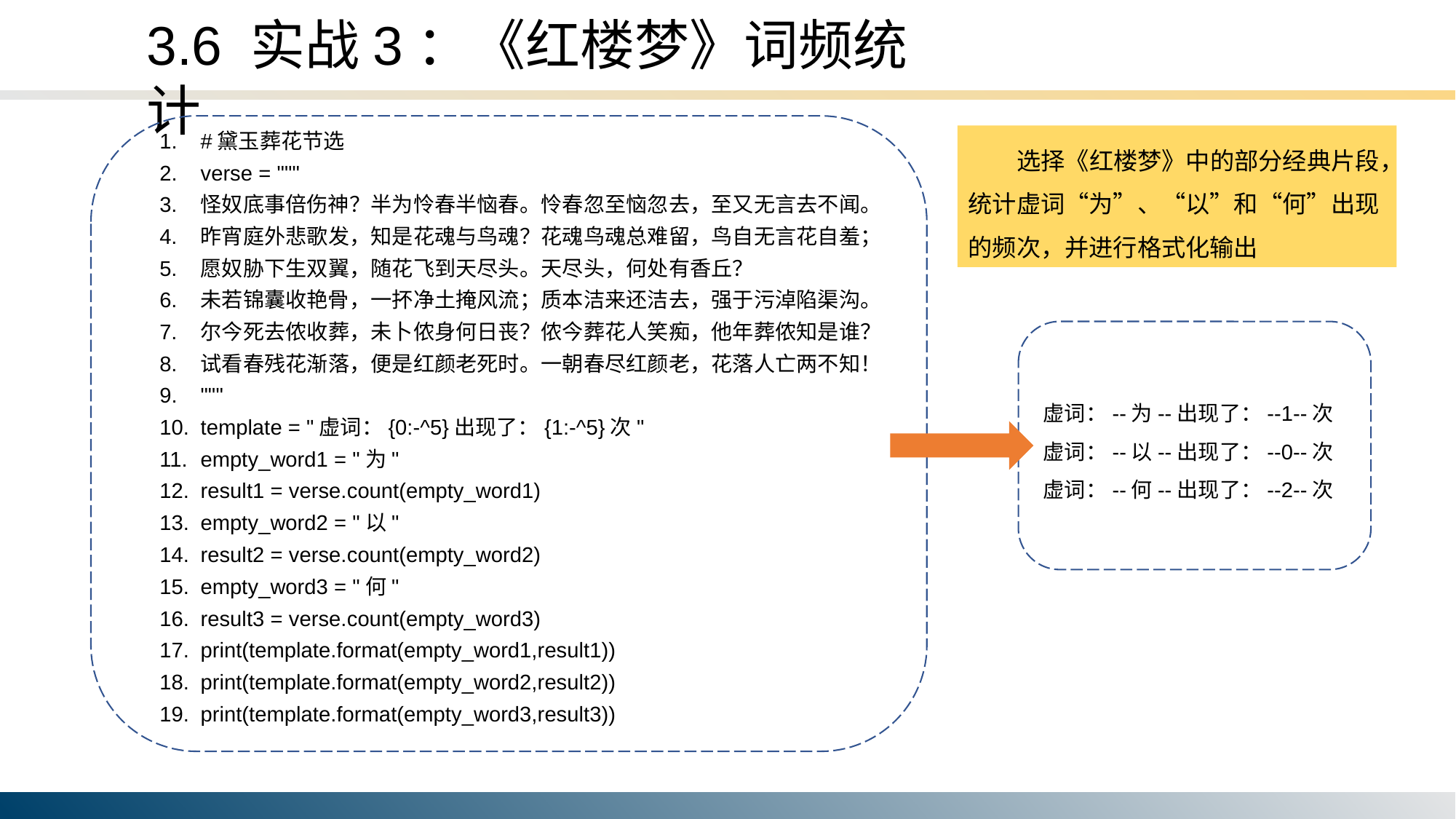

3.6 实战3：《红楼梦》词频统计

#黛玉葬花节选
verse = """
怪奴底事倍伤神？半为怜春半恼春。怜春忽至恼忽去，至又无言去不闻。
昨宵庭外悲歌发，知是花魂与鸟魂？花魂鸟魂总难留，鸟自无言花自羞；
愿奴胁下生双翼，随花飞到天尽头。天尽头，何处有香丘？
未若锦囊收艳骨，一抔净土掩风流；质本洁来还洁去，强于污淖陷渠沟。
尔今死去侬收葬，未卜侬身何日丧？侬今葬花人笑痴，他年葬侬知是谁？
试看春残花渐落，便是红颜老死时。一朝春尽红颜老，花落人亡两不知！
"""
template = "虚词：{0:-^5}出现了：{1:-^5}次"
empty_word1 = "为"
result1 = verse.count(empty_word1)
empty_word2 = "以"
result2 = verse.count(empty_word2)
empty_word3 = "何"
result3 = verse.count(empty_word3)
print(template.format(empty_word1,result1))
print(template.format(empty_word2,result2))
print(template.format(empty_word3,result3))
选择《红楼梦》中的部分经典片段，统计虚词“为”、“以”和“何”出现的频次，并进行格式化输出

虚词：--为--出现了：--1--次
虚词：--以--出现了：--0--次
虚词：--何--出现了：--2--次